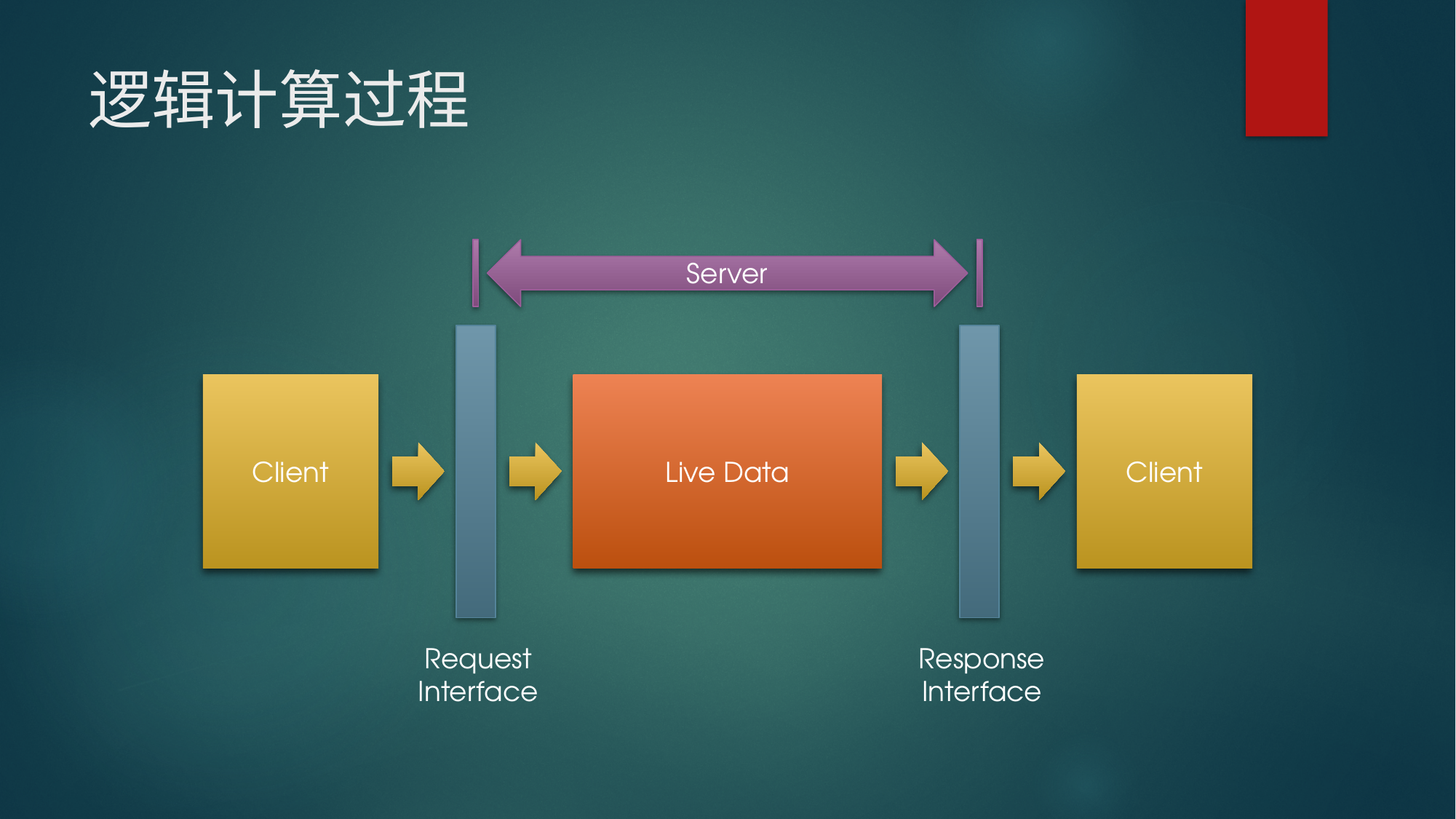

# 逻辑计算过程

Server

Client
Live Data
Client

Request
Interface
Response
Interface